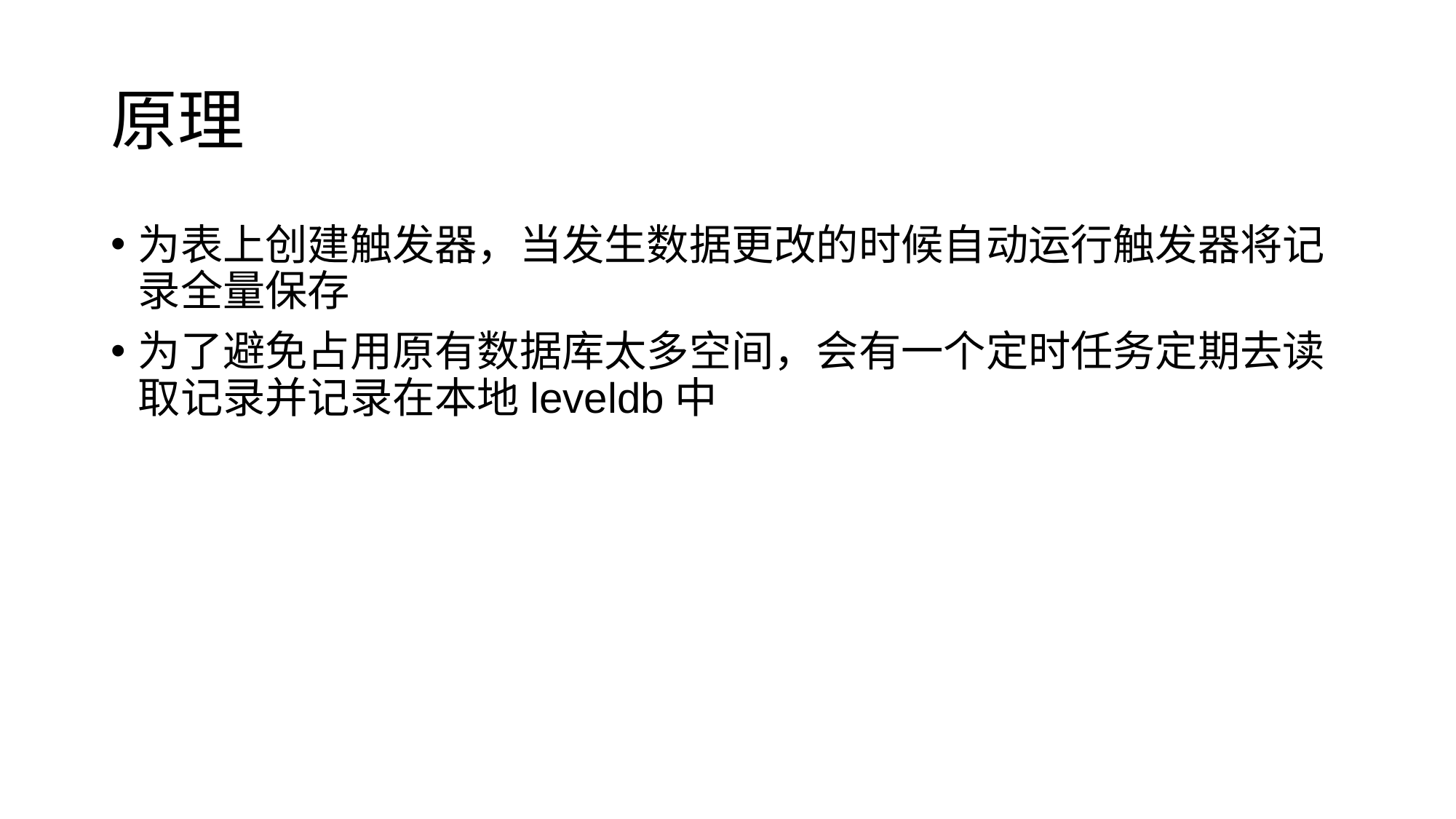

# 原理
为表上创建触发器，当发生数据更改的时候自动运行触发器将记录全量保存
为了避免占用原有数据库太多空间，会有一个定时任务定期去读取记录并记录在本地leveldb中